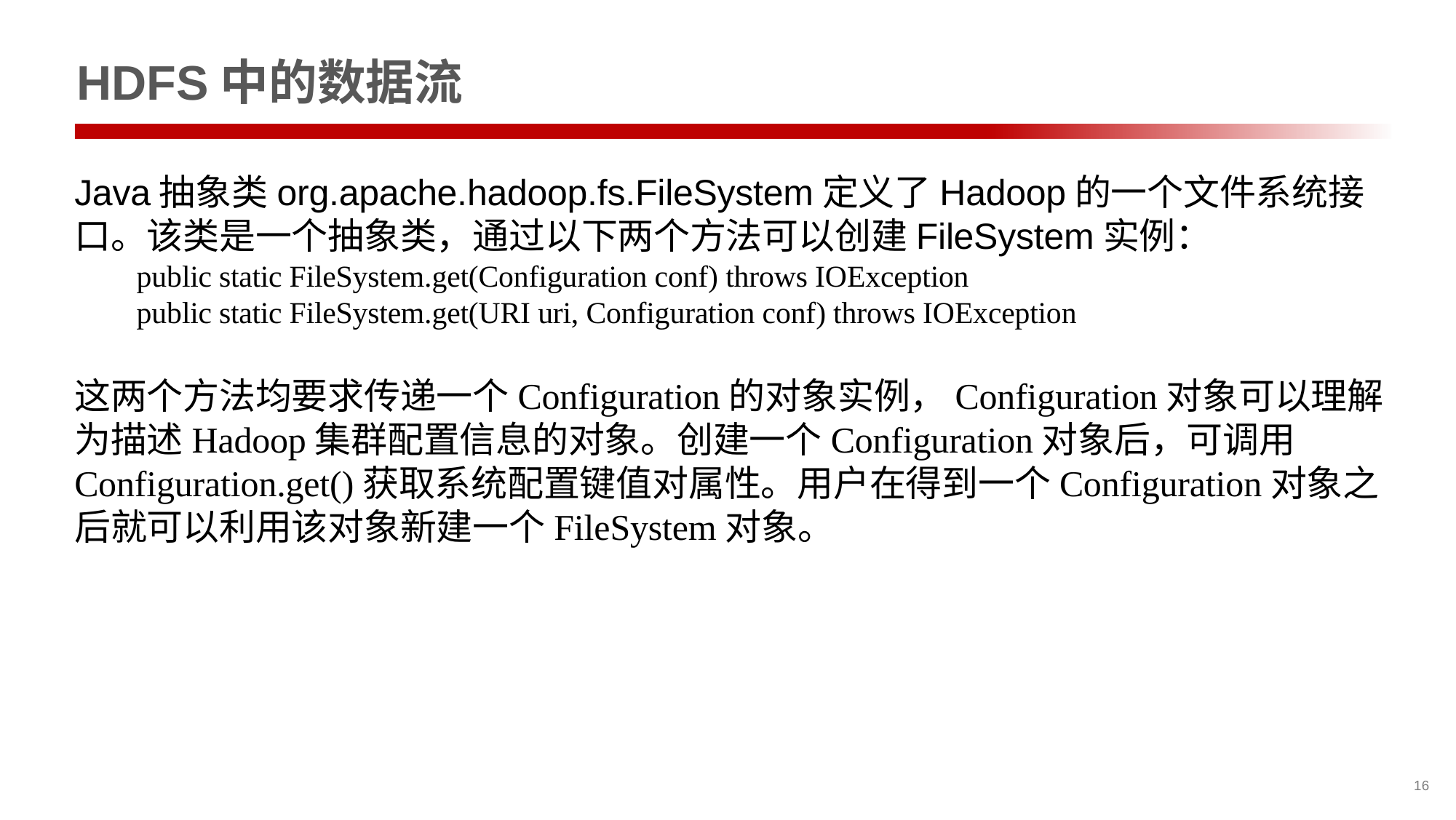

# HDFS中的数据流

Java抽象类org.apache.hadoop.fs.FileSystem定义了Hadoop的一个文件系统接口。该类是一个抽象类，通过以下两个方法可以创建FileSystem实例：
 public static FileSystem.get(Configuration conf) throws IOException
 public static FileSystem.get(URI uri, Configuration conf) throws IOException

这两个方法均要求传递一个Configuration的对象实例，Configuration对象可以理解为描述Hadoop集群配置信息的对象。创建一个Configuration对象后，可调用Configuration.get()获取系统配置键值对属性。用户在得到一个Configuration对象之后就可以利用该对象新建一个FileSystem对象。

16